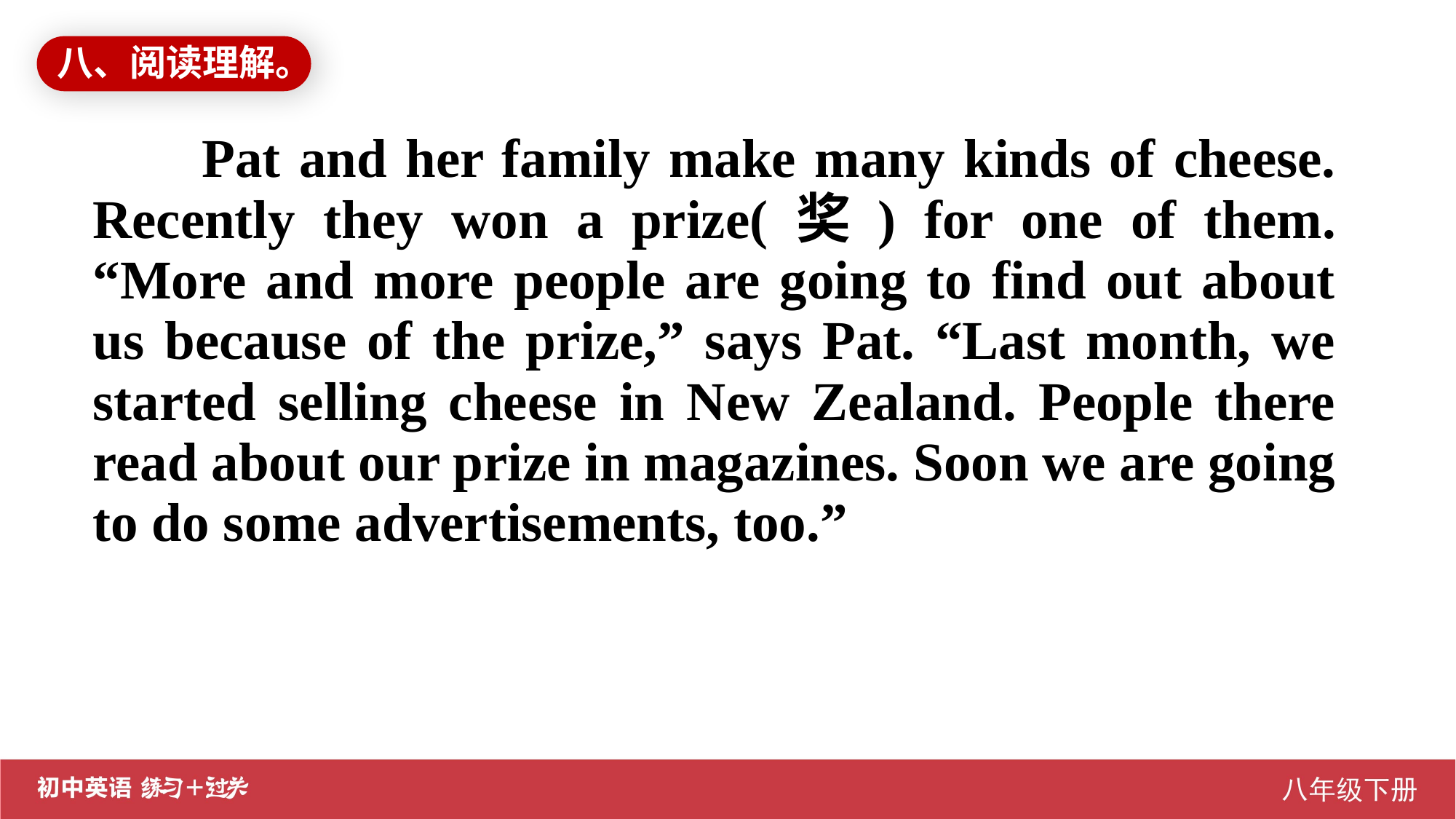

八、阅读理解。

Pat and her family make many kinds of cheese. Recently they won a prize(奖) for one of them. “More and more people are going to find out about us because of the prize,” says Pat. “Last month, we started selling cheese in New Zealand. People there read about our prize in magazines. Soon we are going to do some advertisements, too.”